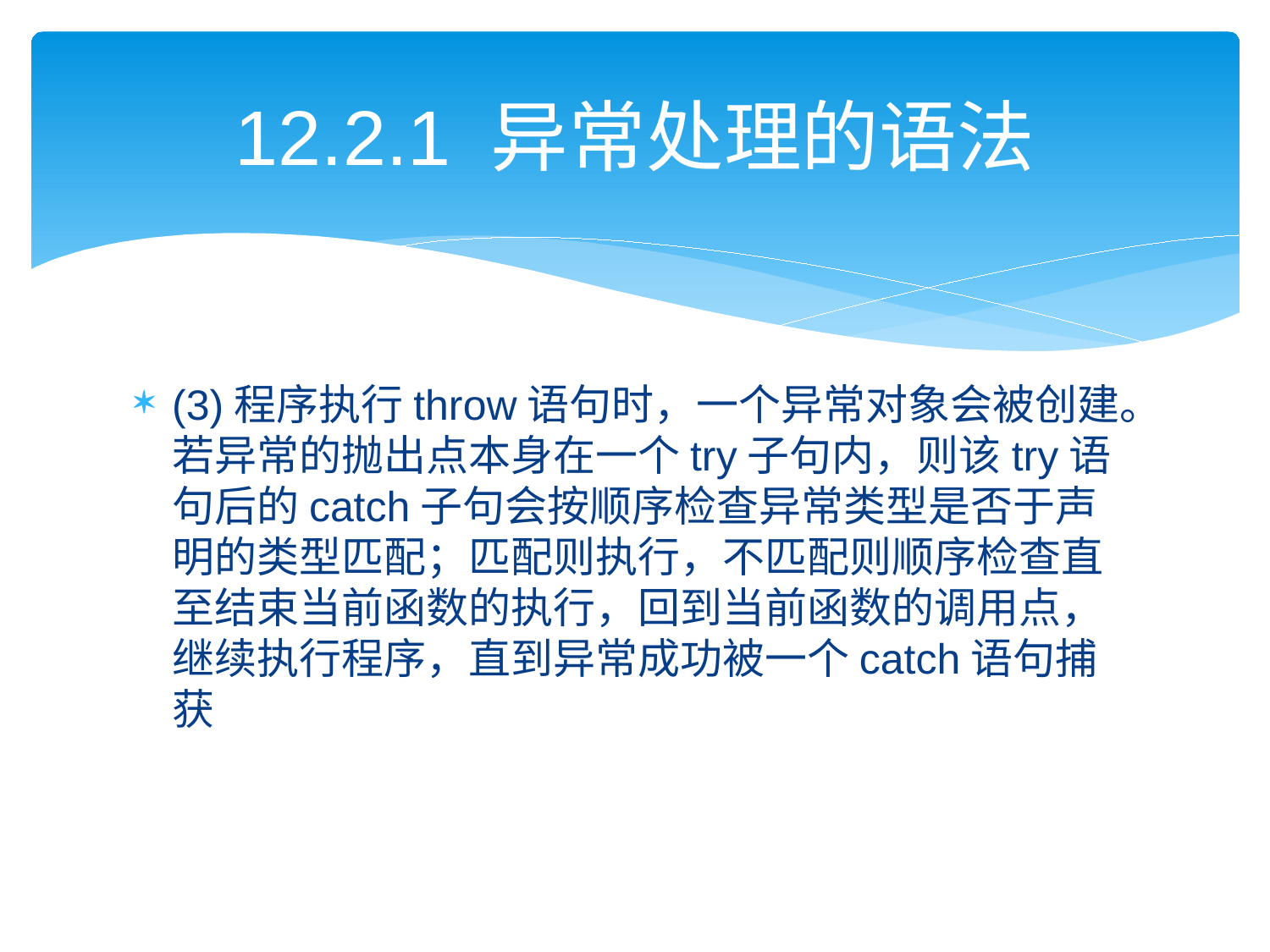

# 12.2.1 异常处理的语法
(3)程序执行throw语句时，一个异常对象会被创建。若异常的抛出点本身在一个try子句内，则该try语句后的catch子句会按顺序检查异常类型是否于声明的类型匹配；匹配则执行，不匹配则顺序检查直至结束当前函数的执行，回到当前函数的调用点，继续执行程序，直到异常成功被一个catch语句捕获